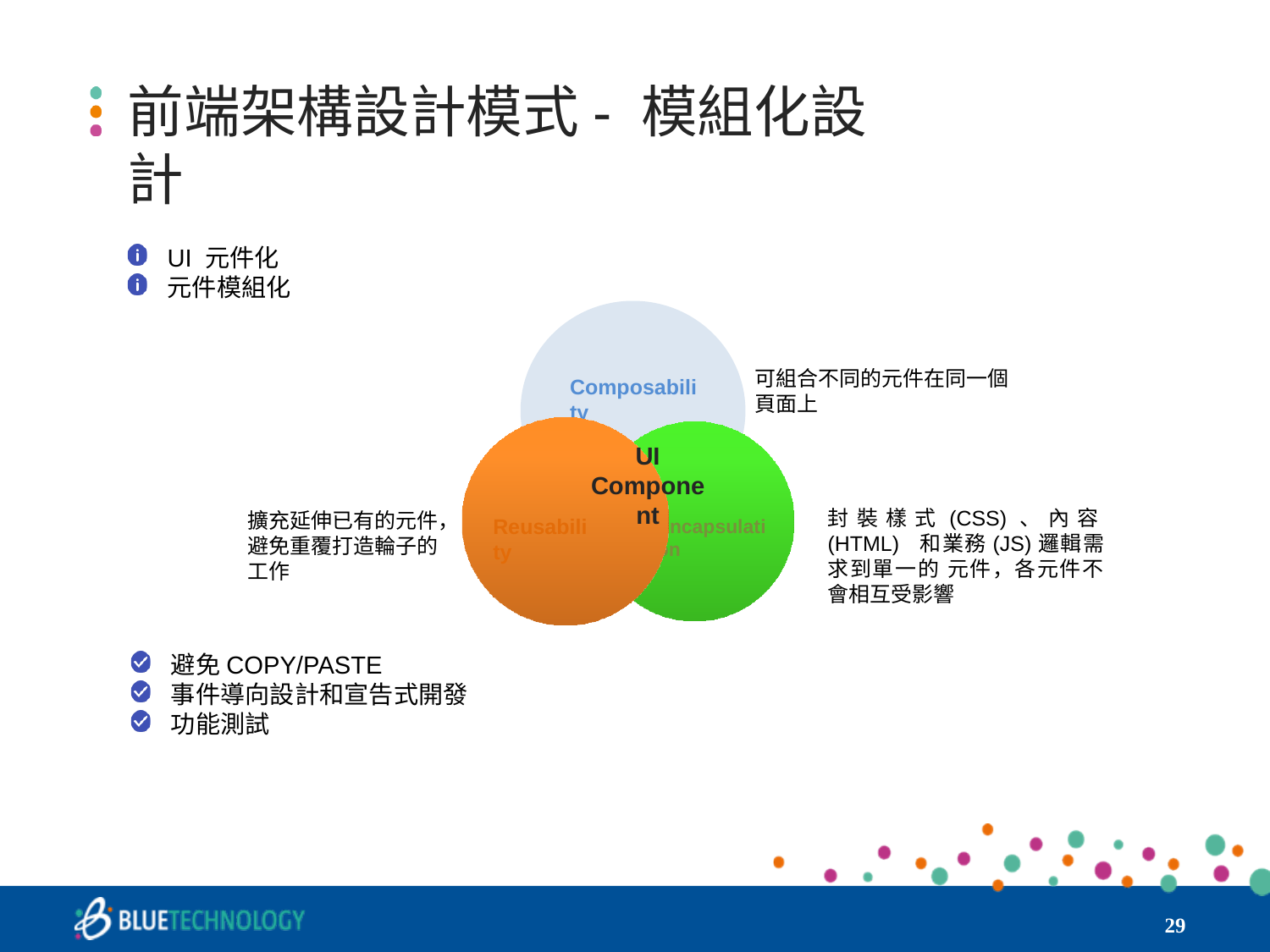

# 前端架構設計模式- 模組化設計
UI 元件化 元件模組化

可組合不同的元件在同一個 頁面上
Composability

UI
Component
封裝樣式(CSS)、內容(HTML)  和業務(JS)邏輯需求到單一的 元件，各元件不會相互受影響
擴充延伸已有的元件， 避免重覆打造輪子的 工作
Reusability
Encapsulation
避免COPY/PASTE
事件導向設計和宣告式開發 功能測試

29